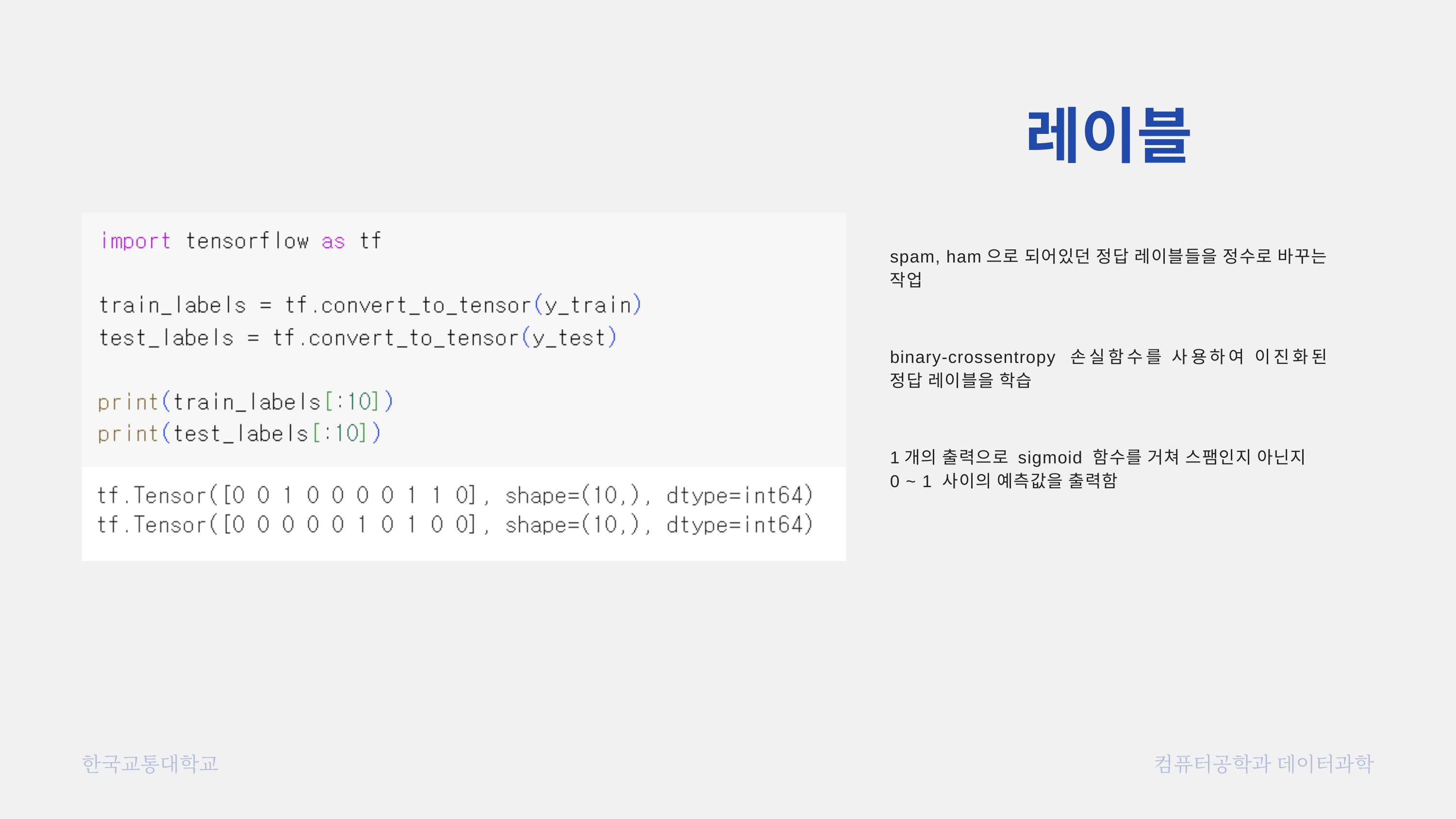

레이블

spam, ham으로 되어있던 정답 레이블들을 정수로 바꾸는 작업
binary-crossentropy 손실함수를 사용하여 이진화된 정답 레이블을 학습
1개의 출력으로 sigmoid 함수를 거쳐 스팸인지 아닌지
0 ~ 1 사이의 예측값을 출력함
한국교통대학교
컴퓨터공학과 데이터과학